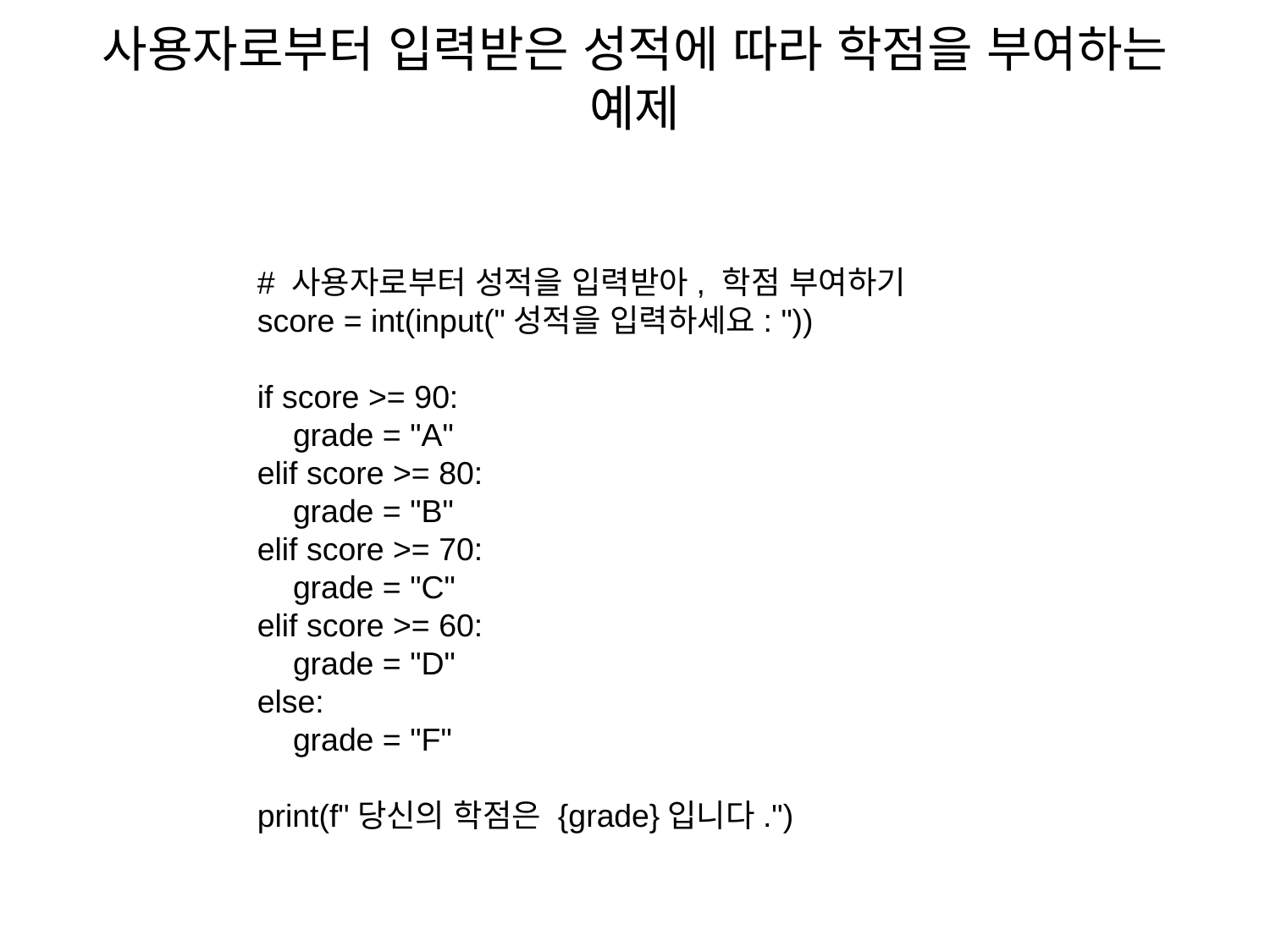

# 사용자로부터 입력받은 성적에 따라 학점을 부여하는 예제
# 사용자로부터 성적을 입력받아, 학점 부여하기
score = int(input("성적을 입력하세요: "))

if score >= 90:
    grade = "A"
elif score >= 80:
    grade = "B"
elif score >= 70:
    grade = "C"
elif score >= 60:
    grade = "D"
else:
    grade = "F"

print(f"당신의 학점은 {grade}입니다.")